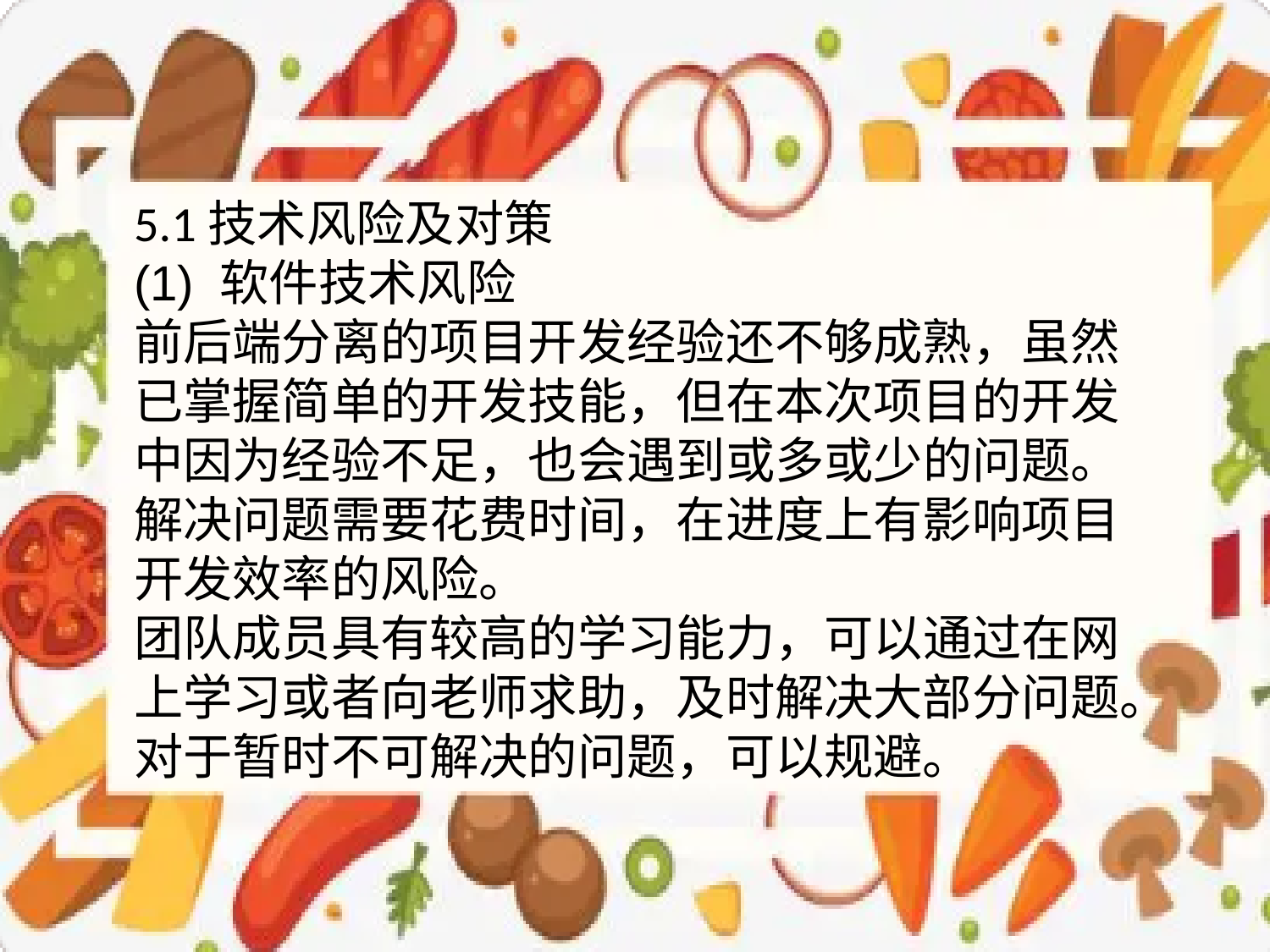

5.1技术风险及对策
(1) 软件技术风险
前后端分离的项目开发经验还不够成熟，虽然已掌握简单的开发技能，但在本次项目的开发中因为经验不足，也会遇到或多或少的问题。解决问题需要花费时间，在进度上有影响项目开发效率的风险。
团队成员具有较高的学习能力，可以通过在网上学习或者向老师求助，及时解决大部分问题。对于暂时不可解决的问题，可以规避。